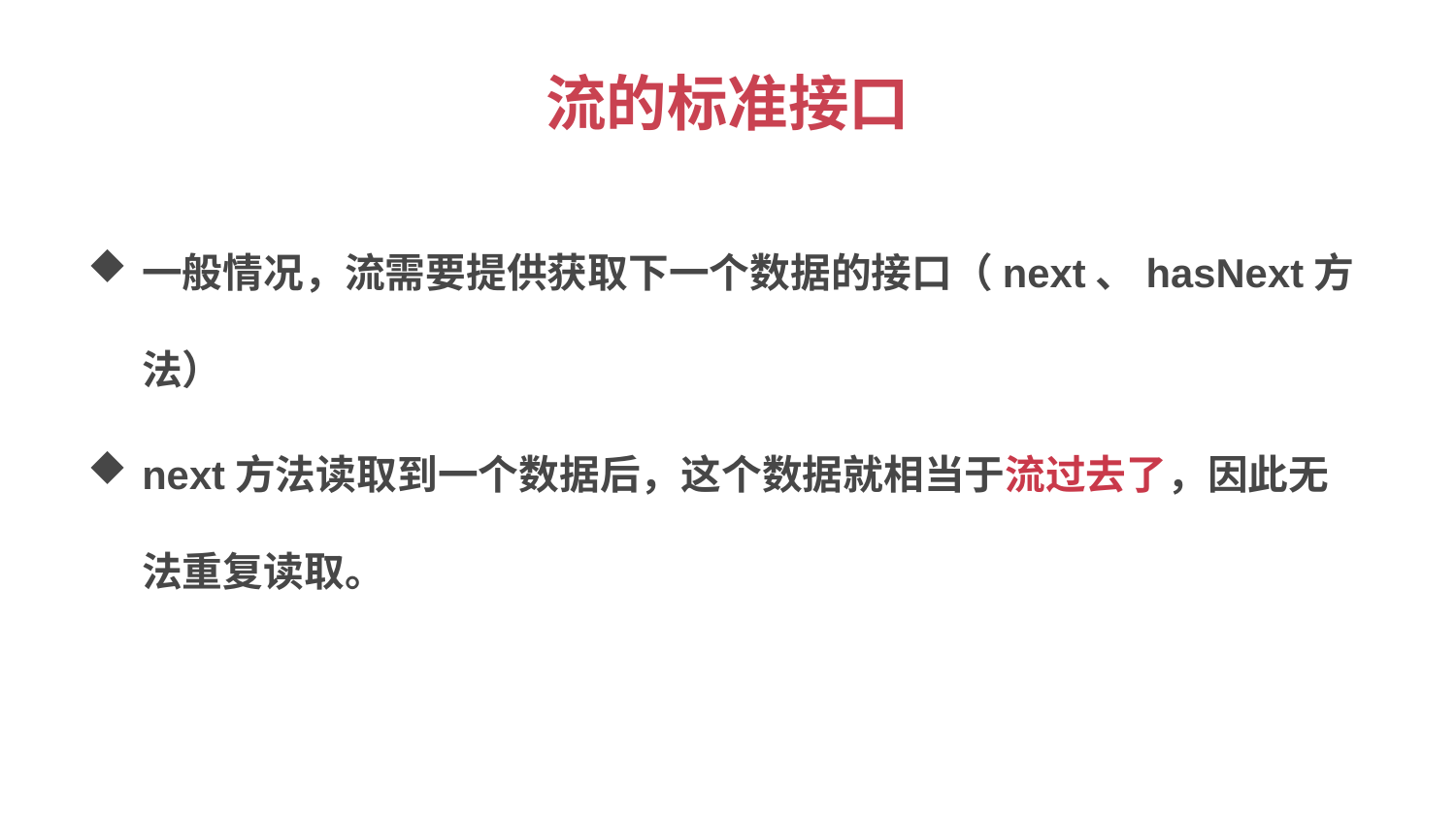

# 流的标准接口
一般情况，流需要提供获取下一个数据的接口（next、hasNext方法）
next方法读取到一个数据后，这个数据就相当于流过去了，因此无法重复读取。